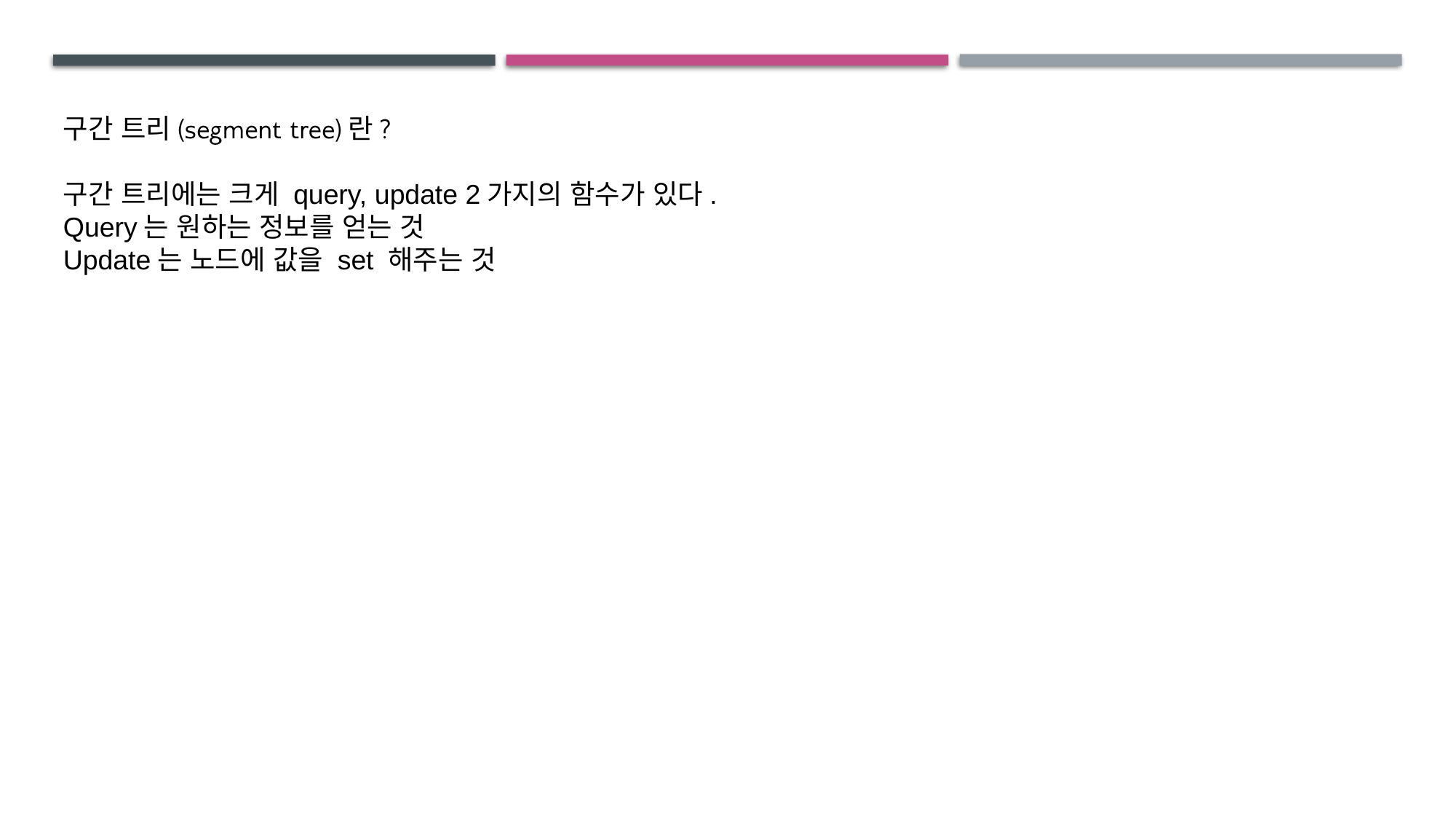

구간 트리(segment tree)란?

구간 트리에는 크게 query, update 2가지의 함수가 있다.
Query는 원하는 정보를 얻는 것
Update는 노드에 값을 set 해주는 것